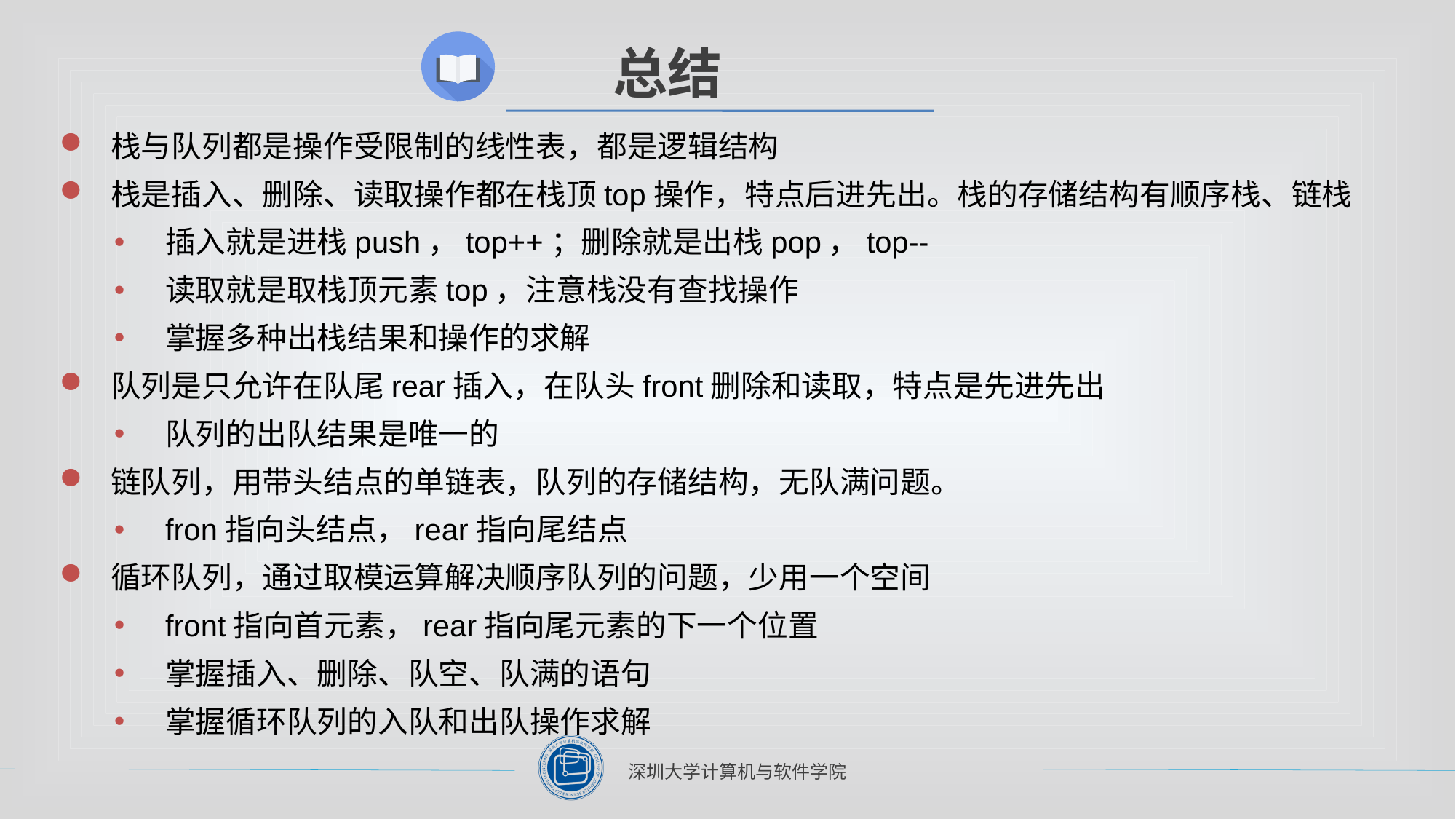

栈与队列都是操作受限制的线性表，都是逻辑结构
栈是插入、删除、读取操作都在栈顶top操作，特点后进先出。栈的存储结构有顺序栈、链栈
插入就是进栈push，top++；删除就是出栈pop，top--
读取就是取栈顶元素top，注意栈没有查找操作
掌握多种出栈结果和操作的求解
队列是只允许在队尾rear插入，在队头front删除和读取，特点是先进先出
队列的出队结果是唯一的
链队列，用带头结点的单链表，队列的存储结构，无队满问题。
fron指向头结点，rear指向尾结点
循环队列，通过取模运算解决顺序队列的问题，少用一个空间
front指向首元素，rear指向尾元素的下一个位置
掌握插入、删除、队空、队满的语句
掌握循环队列的入队和出队操作求解

59